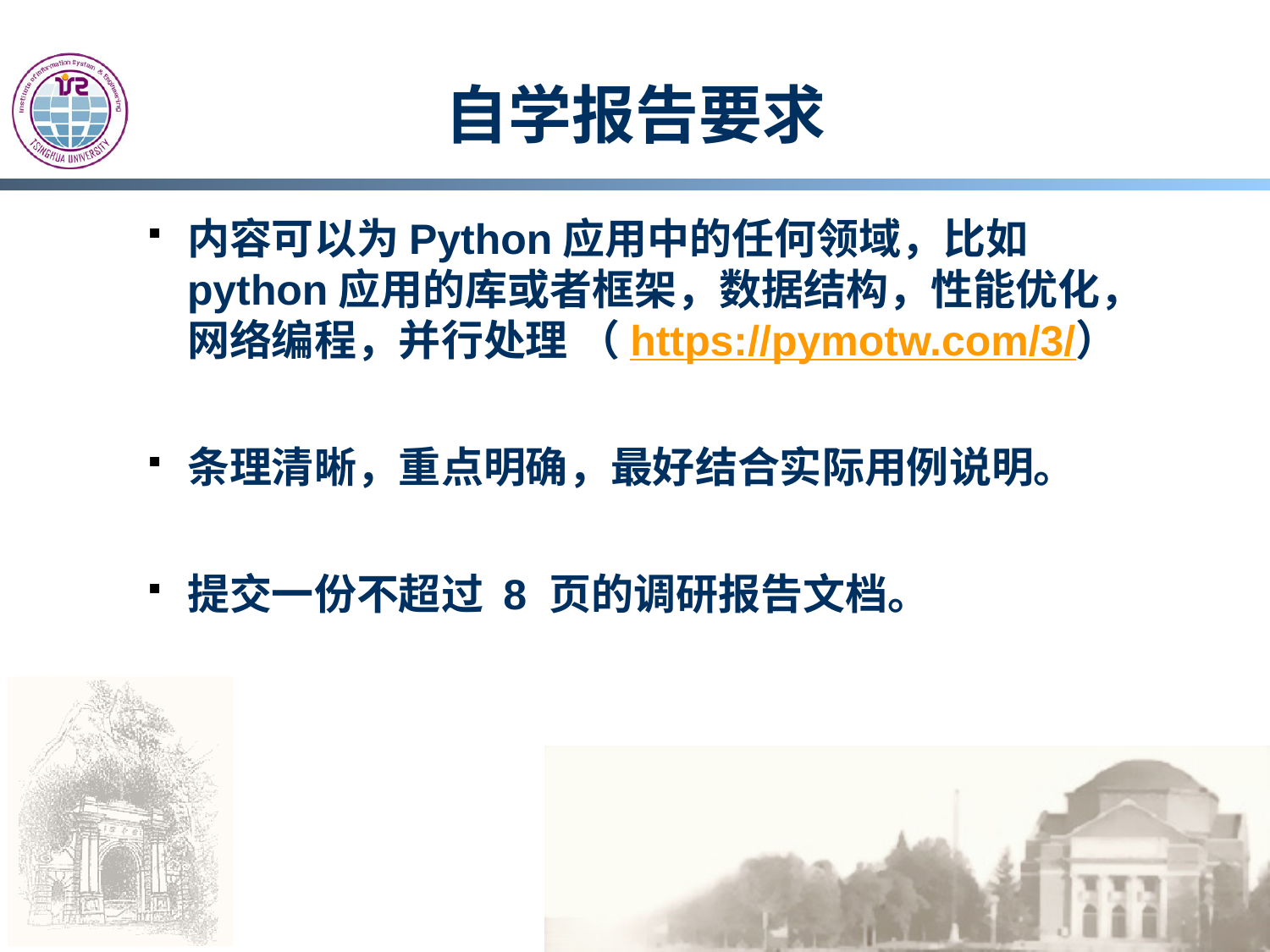

# 自学报告要求
内容可以为Python应用中的任何领域，比如python应用的库或者框架，数据结构，性能优化，网络编程，并行处理 （https://pymotw.com/3/）

条理清晰，重点明确，最好结合实际用例说明。

提交一份不超过 8 页的调研报告文档。